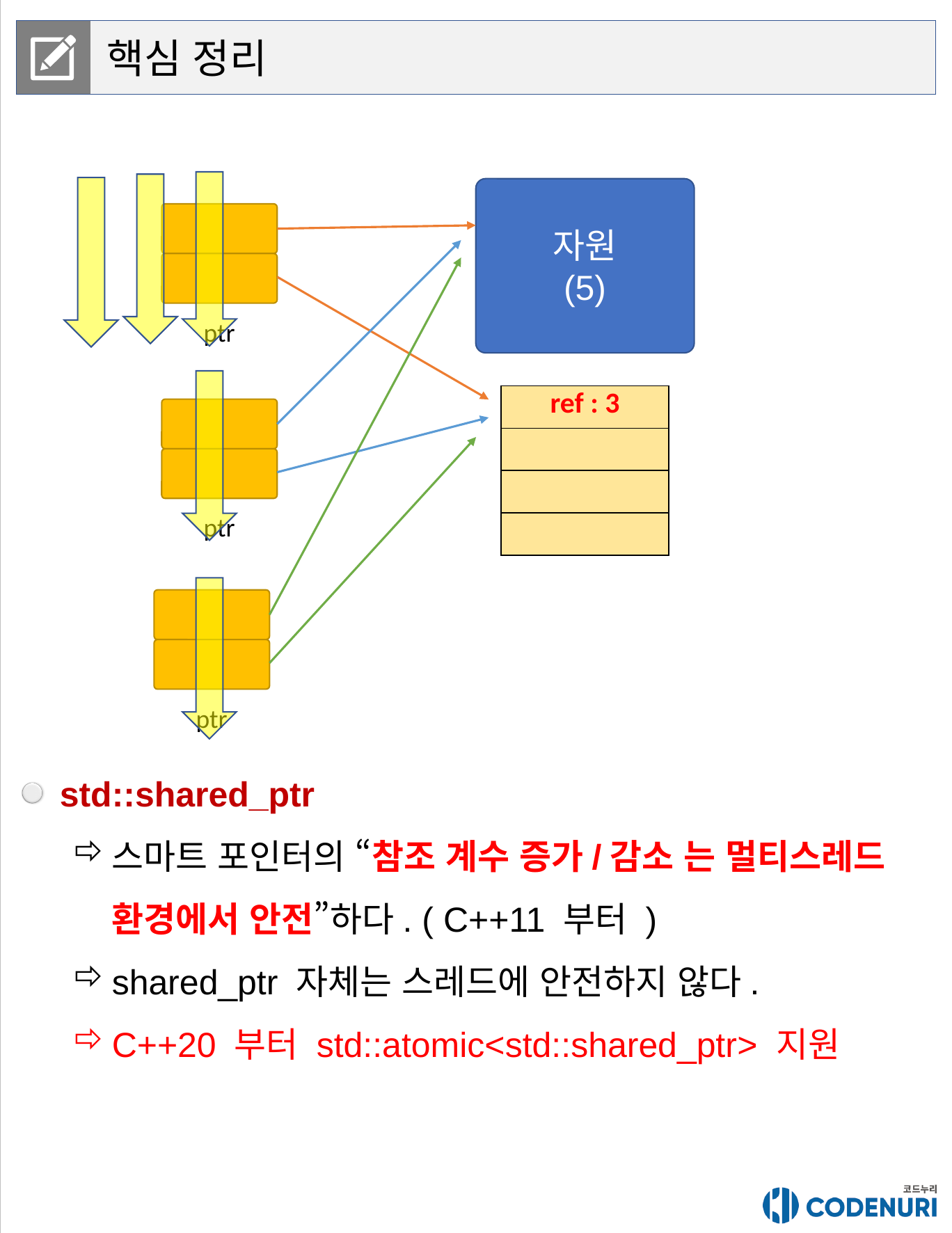

핵심 정리

자원
(5)

ptr

ptr

ptr
| ref : 3 |
| --- |
|  |
|  |
|  |
std::shared_ptr
스마트 포인터의 “참조 계수 증가/감소 는 멀티스레드 환경에서 안전”하다. ( C++11 부터 )
shared_ptr 자체는 스레드에 안전하지 않다.
C++20 부터 std::atomic<std::shared_ptr> 지원